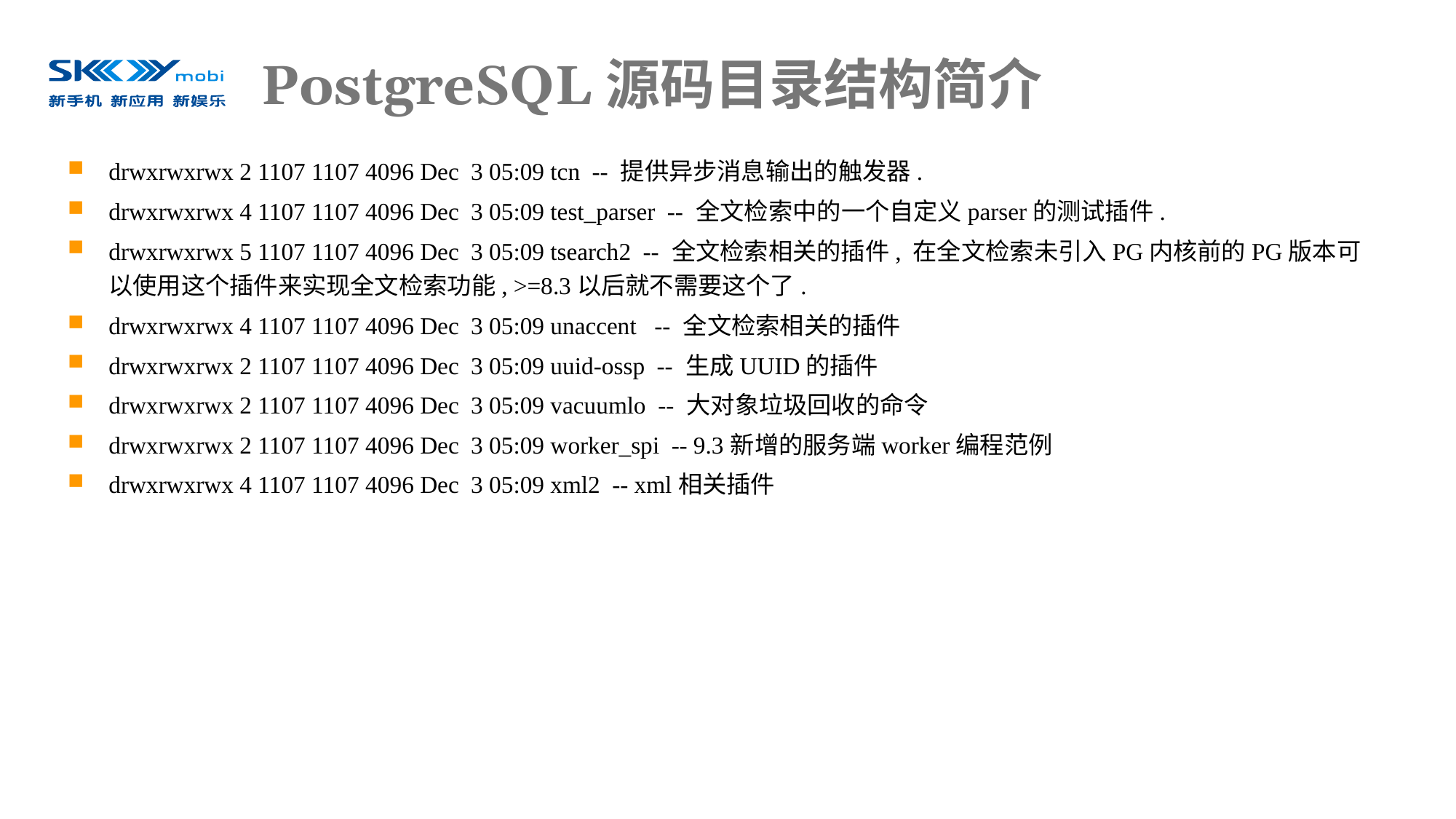

# PostgreSQL源码目录结构简介
drwxrwxrwx 2 1107 1107 4096 Dec  3 05:09 tcn  -- 提供异步消息输出的触发器.
drwxrwxrwx 4 1107 1107 4096 Dec  3 05:09 test_parser  -- 全文检索中的一个自定义parser的测试插件.
drwxrwxrwx 5 1107 1107 4096 Dec  3 05:09 tsearch2  -- 全文检索相关的插件, 在全文检索未引入PG内核前的PG版本可以使用这个插件来实现全文检索功能, >=8.3以后就不需要这个了.
drwxrwxrwx 4 1107 1107 4096 Dec  3 05:09 unaccent   -- 全文检索相关的插件
drwxrwxrwx 2 1107 1107 4096 Dec  3 05:09 uuid-ossp  -- 生成UUID的插件
drwxrwxrwx 2 1107 1107 4096 Dec  3 05:09 vacuumlo  -- 大对象垃圾回收的命令
drwxrwxrwx 2 1107 1107 4096 Dec  3 05:09 worker_spi  -- 9.3新增的服务端worker编程范例
drwxrwxrwx 4 1107 1107 4096 Dec  3 05:09 xml2  -- xml相关插件